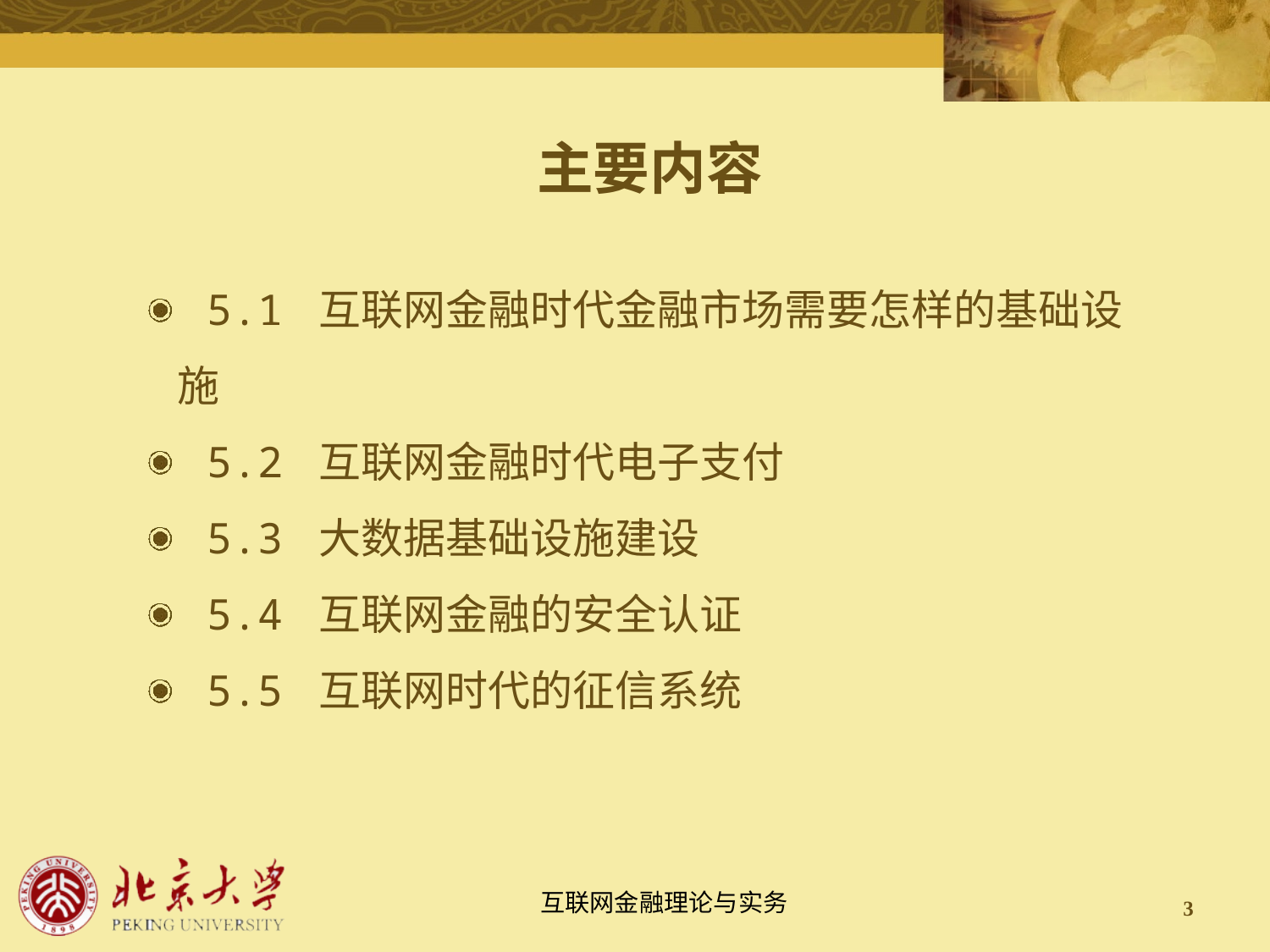

主要内容
 5.1 互联网金融时代金融市场需要怎样的基础设施
 5.2 互联网金融时代电子支付
 5.3 大数据基础设施建设
 5.4 互联网金融的安全认证
 5.5 互联网时代的征信系统
3